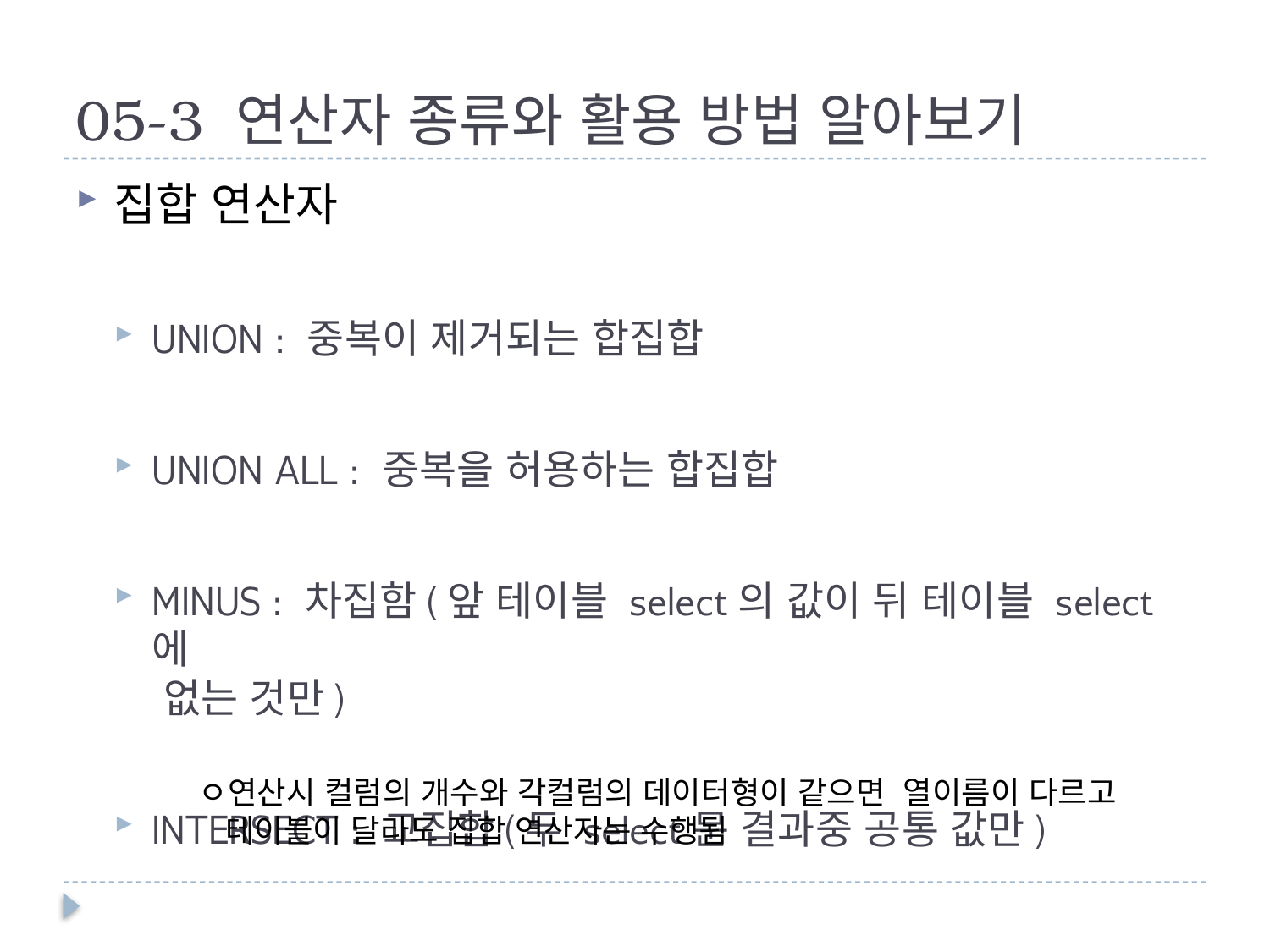

# 05-3 연산자 종류와 활용 방법 알아보기
집합 연산자

UNION : 중복이 제거되는 합집합

UNION ALL : 중복을 허용하는 합집합

MINUS : 차집함(앞 테이블 select의 값이 뒤 테이블 select에
 없는 것만)

INTERSECT : 교집합(두 select문 결과중 공통 값만)
ㅇ연산시 컬럼의 개수와 각컬럼의 데이터형이 같으면  열이름이 다르고
   테이블이 달라도 집합 연산자는 수행됨